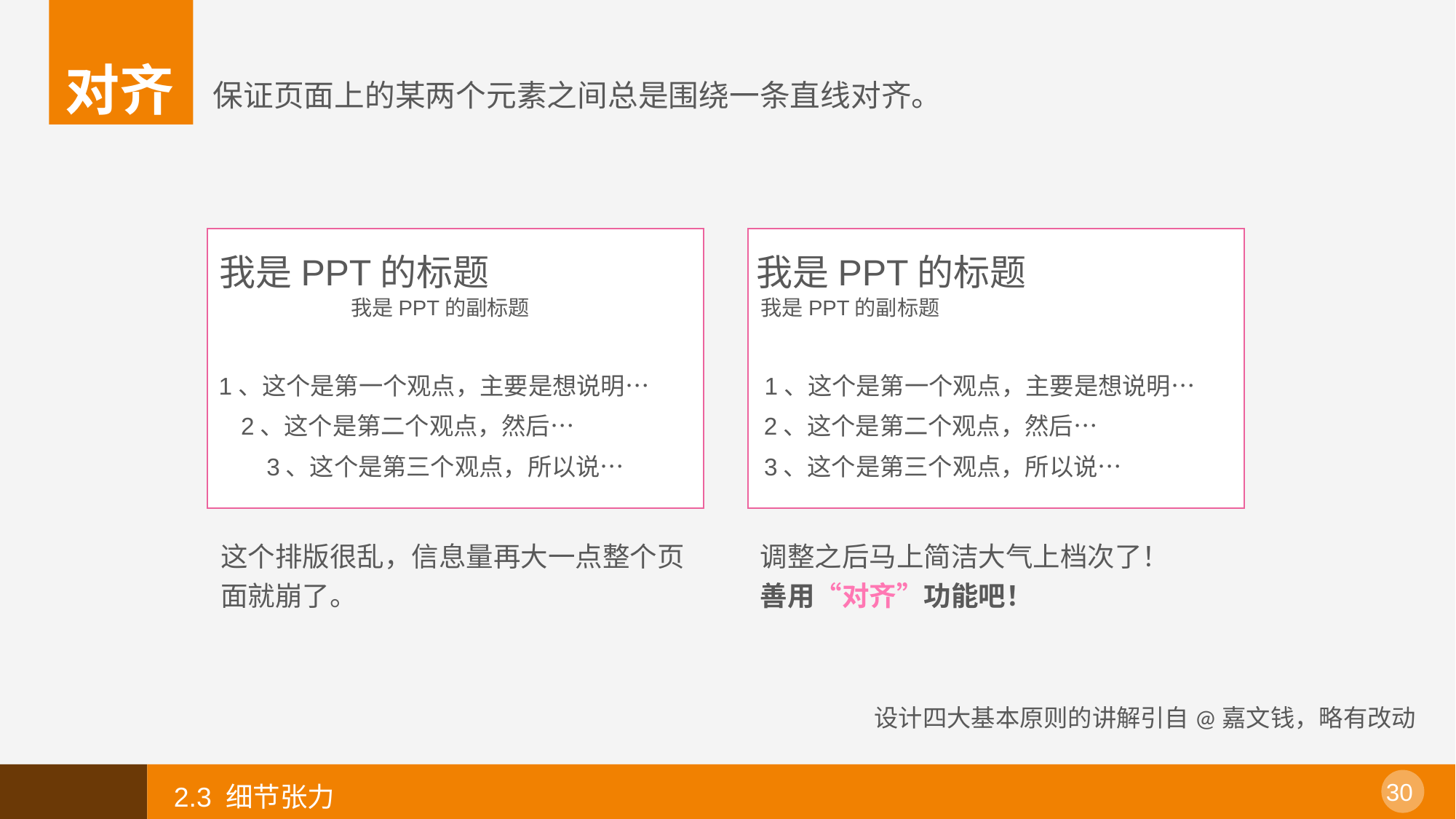

对齐
保证页面上的某两个元素之间总是围绕一条直线对齐。

我是PPT的标题
我是PPT的标题
我是PPT的副标题
我是PPT的副标题
1、这个是第一个观点，主要是想说明…
1、这个是第一个观点，主要是想说明…
2、这个是第二个观点，然后…
2、这个是第二个观点，然后…
3、这个是第三个观点，所以说…
3、这个是第三个观点，所以说…
这个排版很乱，信息量再大一点整个页面就崩了。
调整之后马上简洁大气上档次了！
善用“对齐”功能吧！
设计四大基本原则的讲解引自@嘉文钱，略有改动
2.3 细节张力